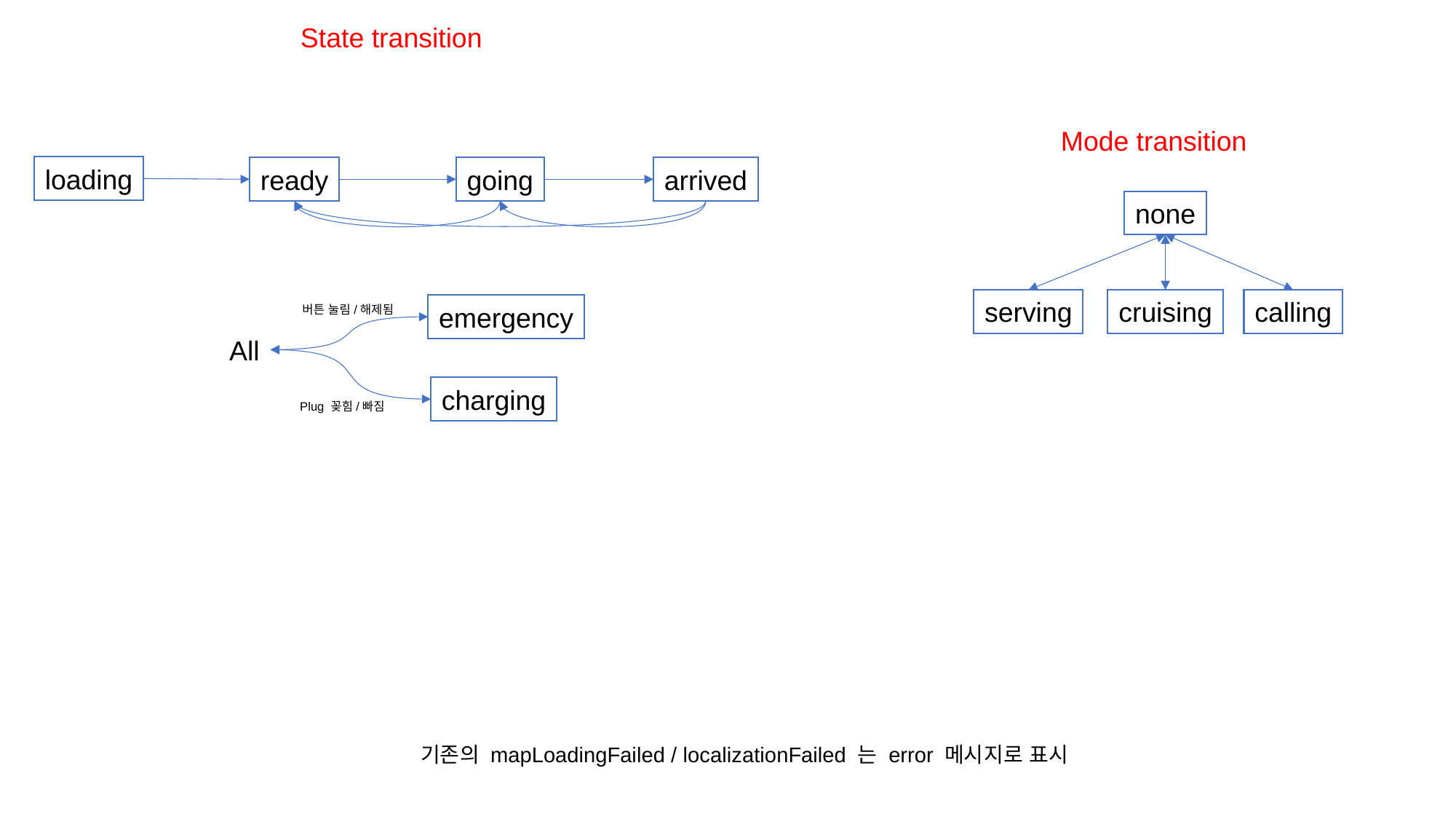

State transition
Mode transition
loading
ready
going
arrived
none
serving
cruising
calling
emergency
버튼 눌림/해제됨
All
charging
Plug 꽂힘/빠짐
기존의 mapLoadingFailed / localizationFailed 는 error 메시지로 표시